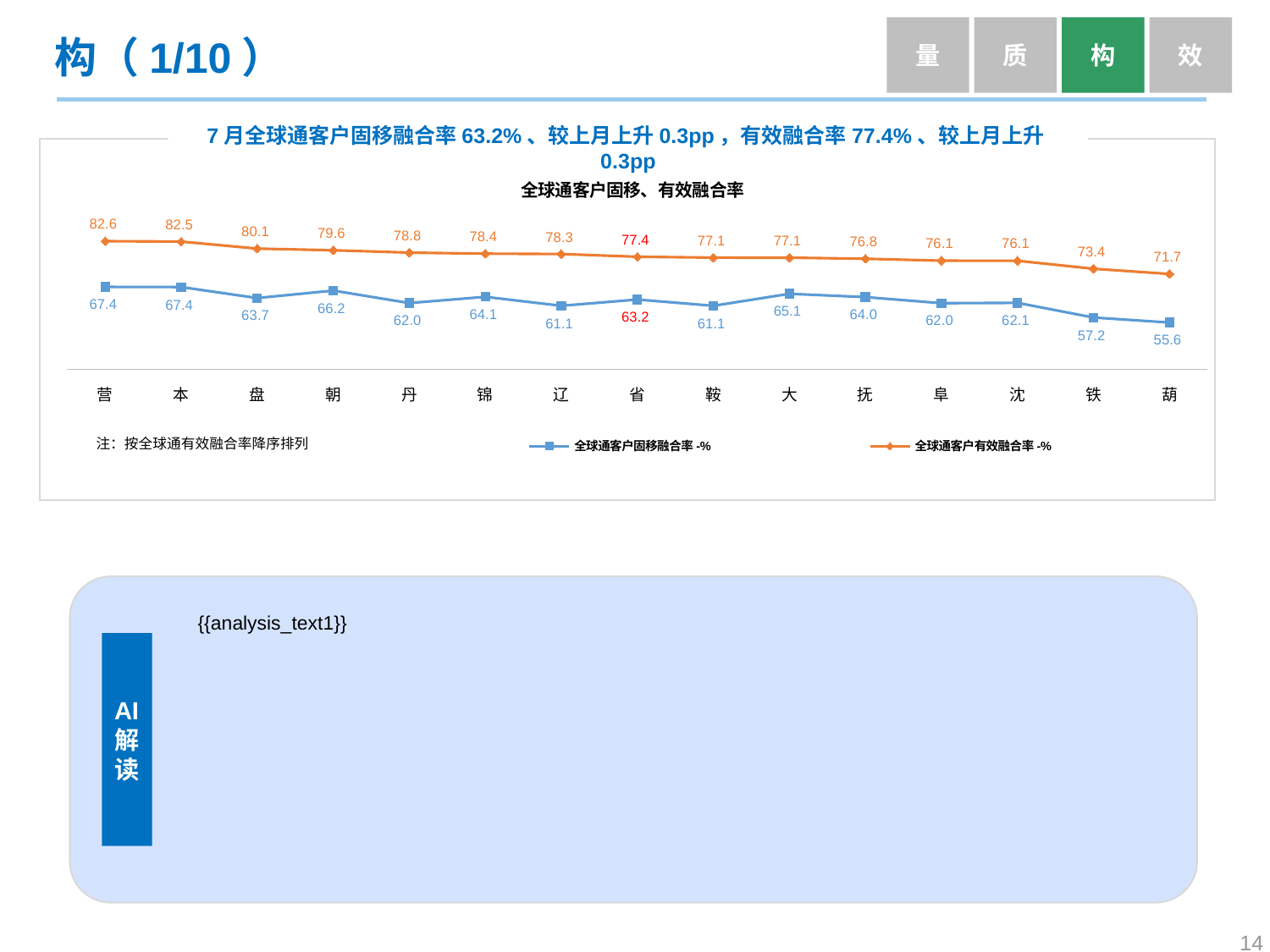

量
质
构
效
构（1/10）
7月全球通客户固移融合率63.2%、较上月上升0.3pp，有效融合率77.4%、较上月上升0.3pp
|  |
| --- |

### Chart: 全球通客户固移、有效融合率

| Category | 全球通客户固移融合率-% | 全球通客户有效融合率-% |
|---|---|---|
| 营 | 67.4 | 82.58 |
| 本 | 67.35 | 82.46 |
| 盘 | 63.69 | 80.11 |
| 朝 | 66.17 | 79.56 |
| 丹 | 62.03 | 78.79 |
| 锦 | 64.1 | 78.43 |
| 辽 | 61.12 | 78.32 |
| 省 | 63.2 | 77.41 |
| 鞍 | 61.13 | 77.13 |
| 大 | 65.1 | 77.11 |
| 抚 | 64.01 | 76.75 |
| 阜 | 61.98 | 76.12 |
| 沈 | 62.1 | 76.08 |
| 铁 | 57.2 | 73.43 |
| 葫 | 55.55 | 71.69 |
注：按全球通有效融合率降序排列

{{analysis_text1}}
AI解
读